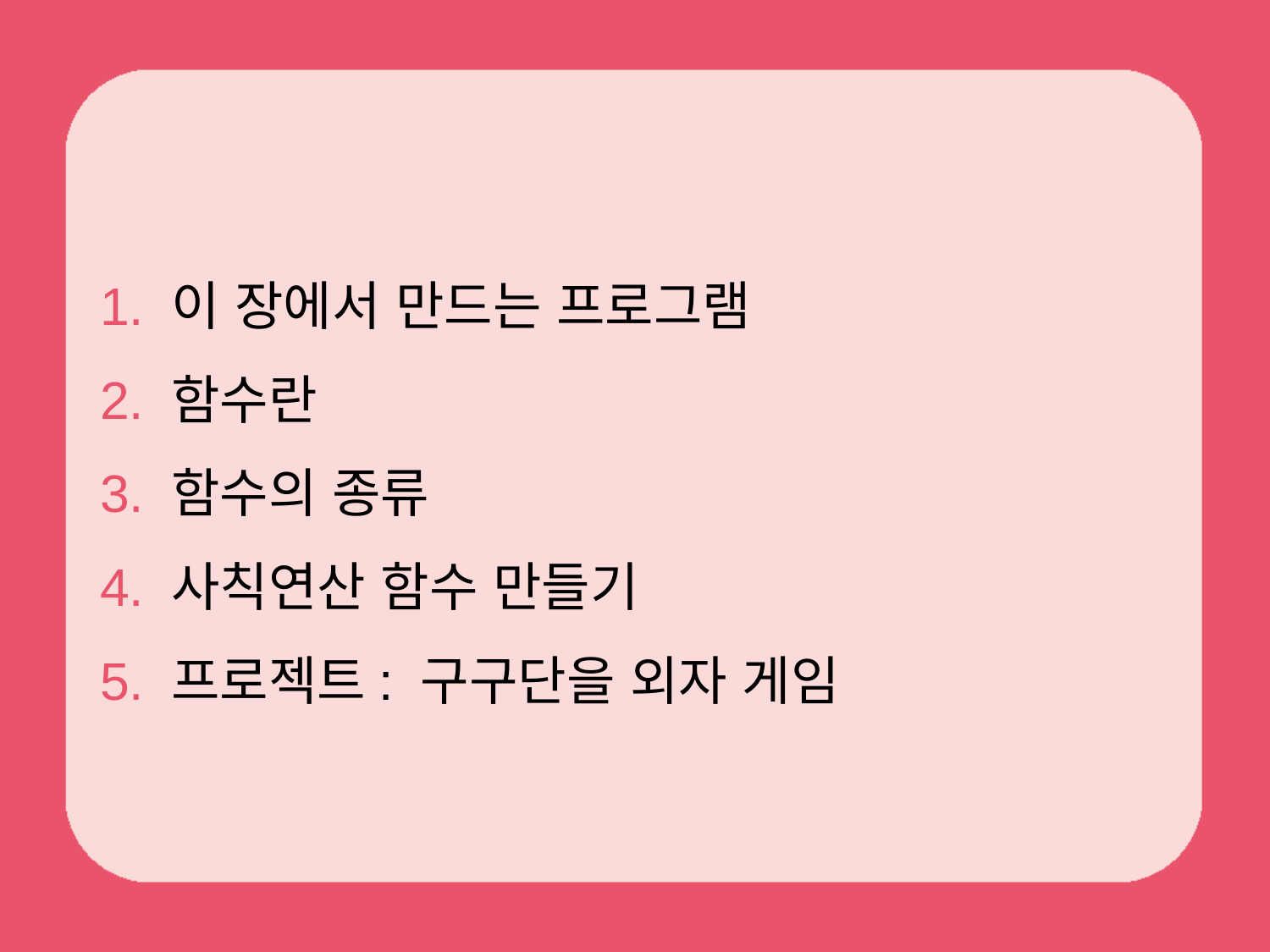

1. 이 장에서 만드는 프로그램
2. 함수란
3. 함수의 종류
4. 사칙연산 함수 만들기
5. 프로젝트: 구구단을 외자 게임